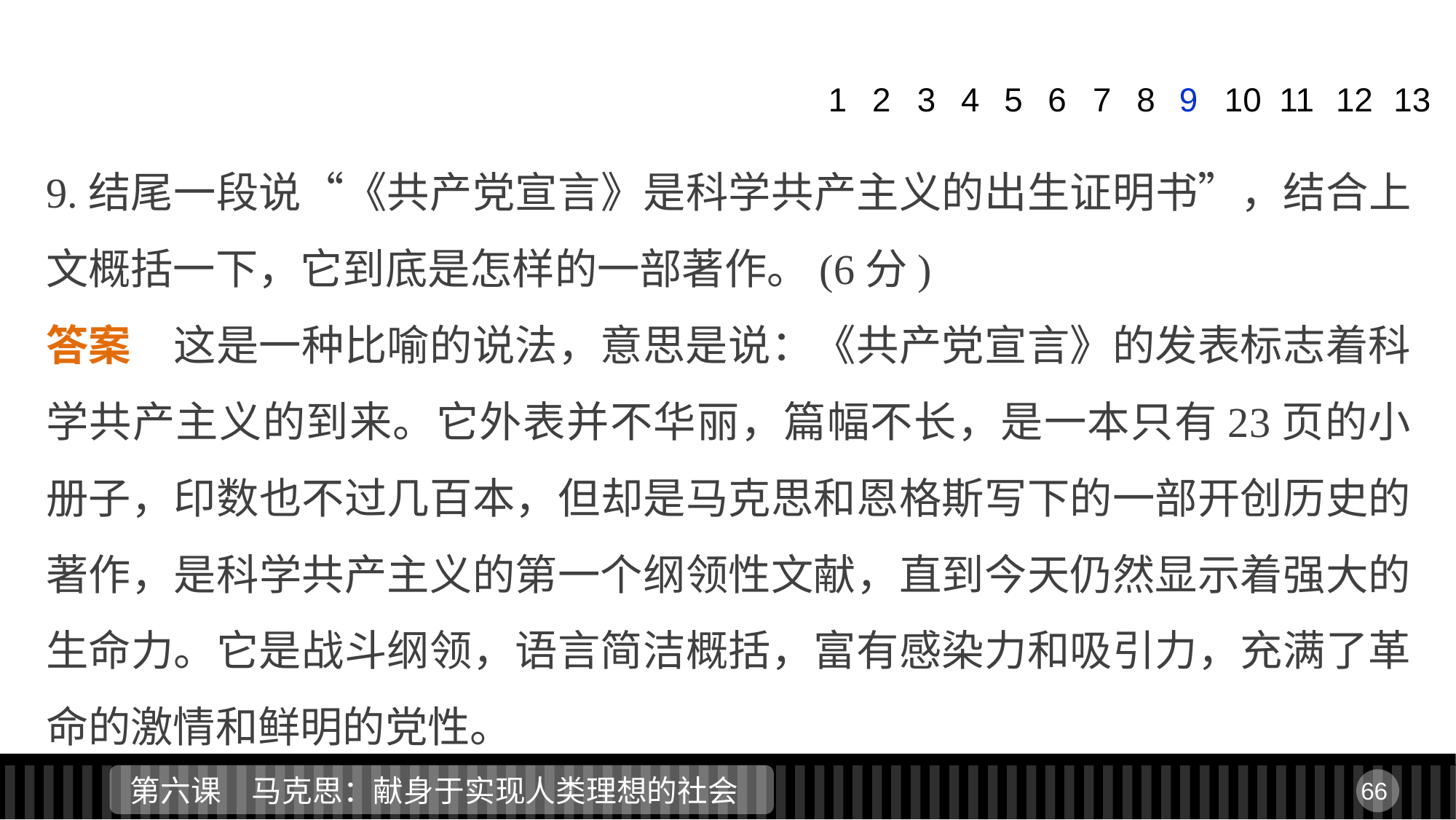

1
2
3
4
5
6
7
8
9
11
12
13
10
9.结尾一段说“《共产党宣言》是科学共产主义的出生证明书”，结合上文概括一下，它到底是怎样的一部著作。(6分)
答案　这是一种比喻的说法，意思是说：《共产党宣言》的发表标志着科学共产主义的到来。它外表并不华丽，篇幅不长，是一本只有23页的小册子，印数也不过几百本，但却是马克思和恩格斯写下的一部开创历史的著作，是科学共产主义的第一个纲领性文献，直到今天仍然显示着强大的生命力。它是战斗纲领，语言简洁概括，富有感染力和吸引力，充满了革命的激情和鲜明的党性。